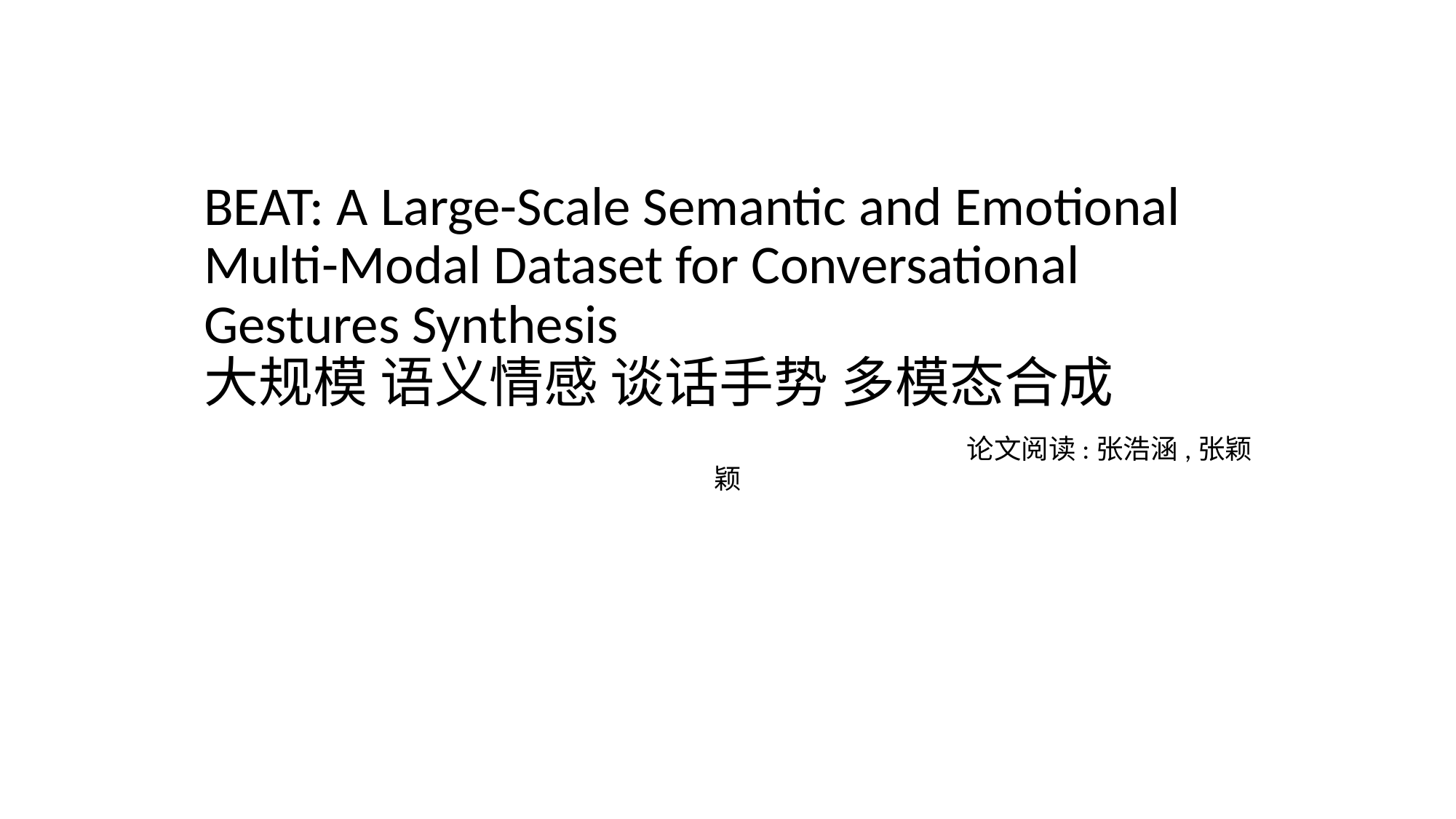

# BEAT: A Large-Scale Semantic and Emotional Multi-Modal Dataset for Conversational Gestures Synthesis 大规模 语义情感 谈话手势 多模态合成
							论文阅读:张浩涵,张颖颖